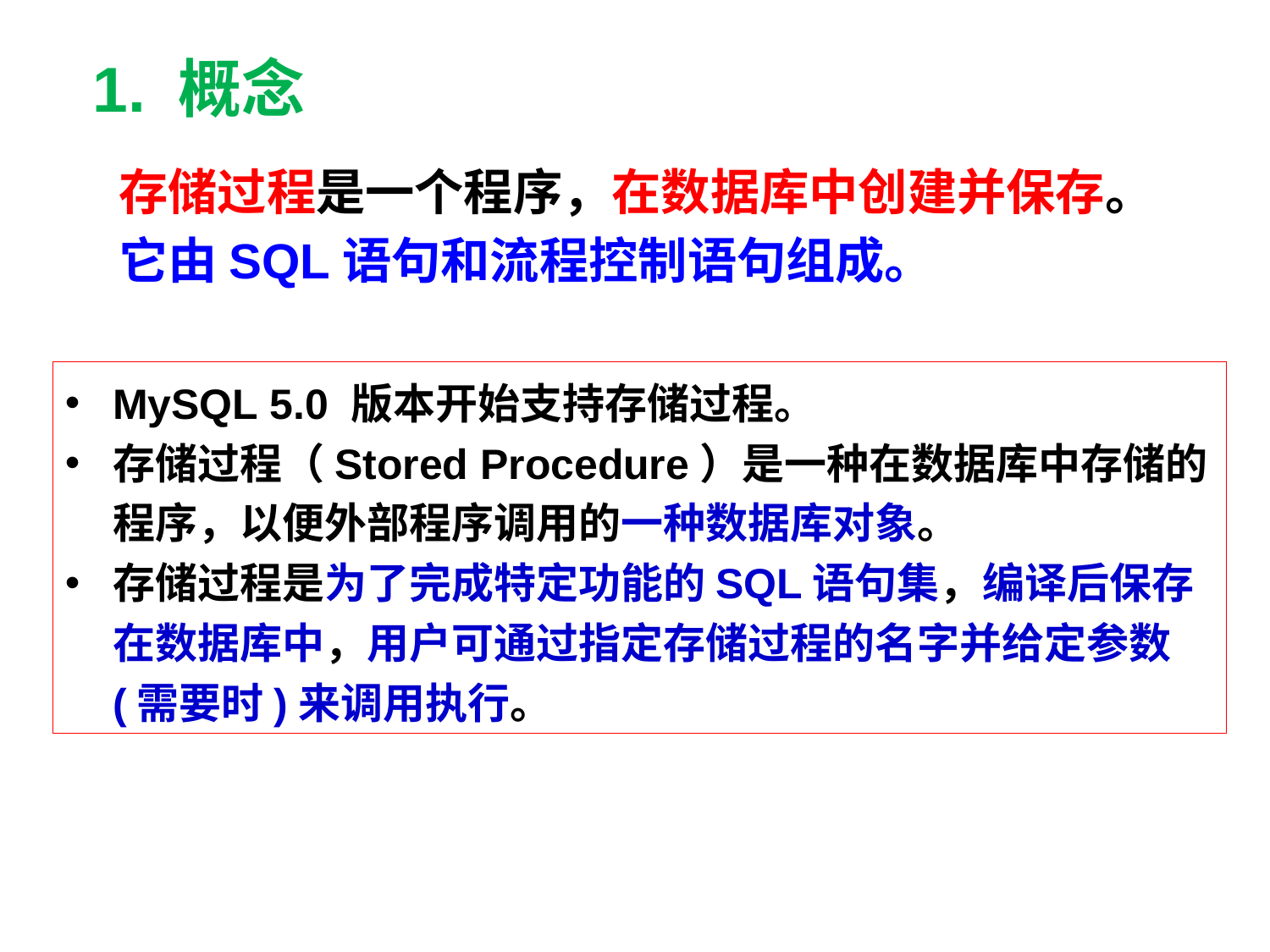

1. 概念
存储过程是一个程序，在数据库中创建并保存。
它由SQL语句和流程控制语句组成。
MySQL 5.0 版本开始支持存储过程。
存储过程（Stored Procedure）是一种在数据库中存储的程序，以便外部程序调用的一种数据库对象。
存储过程是为了完成特定功能的SQL语句集，编译后保存在数据库中，用户可通过指定存储过程的名字并给定参数(需要时)来调用执行。